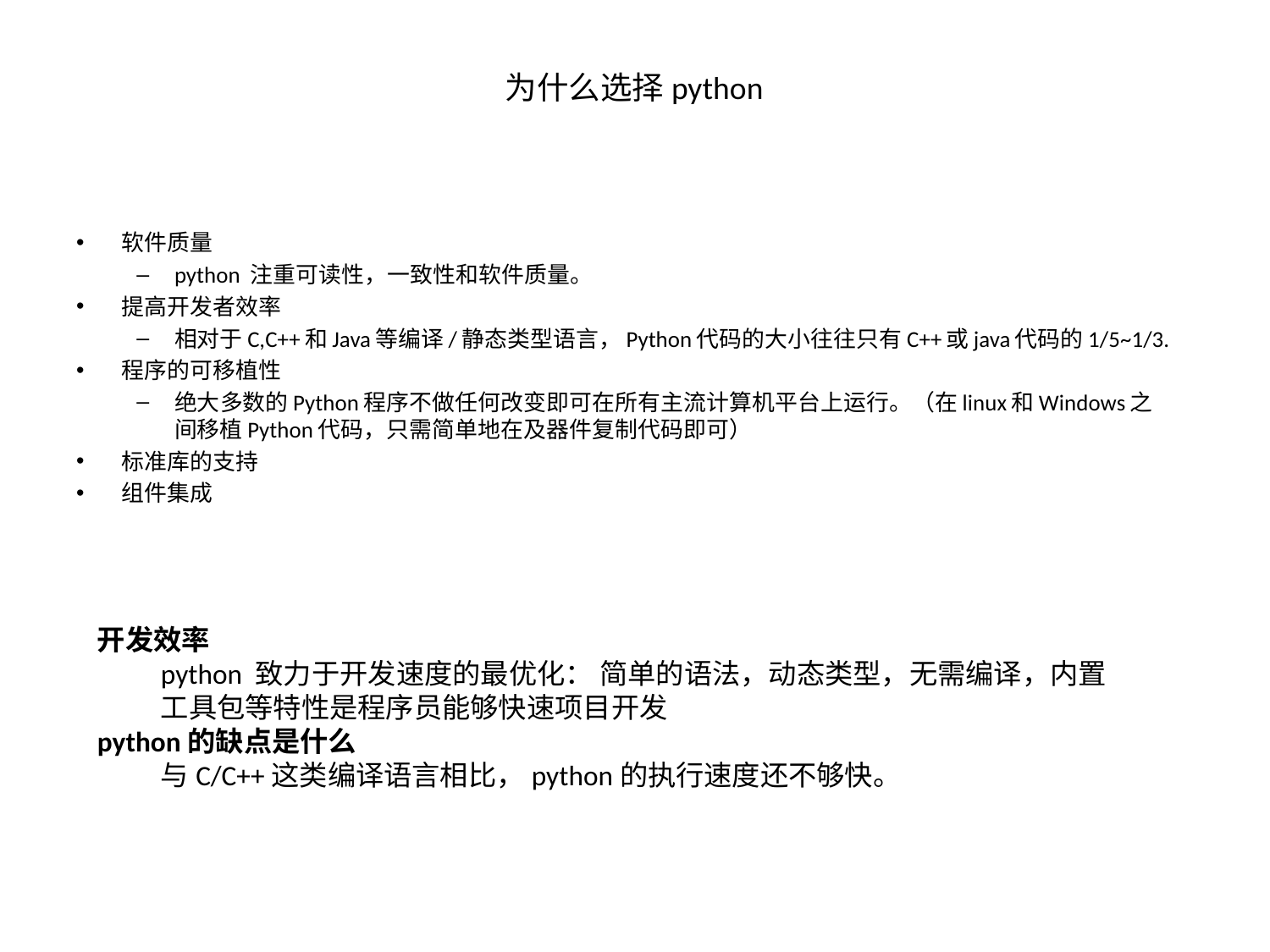

# 为什么选择python
软件质量
python 注重可读性，一致性和软件质量。
提高开发者效率
相对于C,C++和Java等编译/静态类型语言，Python代码的大小往往只有C++或java代码的1/5~1/3.
程序的可移植性
绝大多数的Python程序不做任何改变即可在所有主流计算机平台上运行。（在linux和Windows之间移植Python代码，只需简单地在及器件复制代码即可）
标准库的支持
组件集成
开发效率
python 致力于开发速度的最优化： 简单的语法，动态类型，无需编译，内置工具包等特性是程序员能够快速项目开发
python的缺点是什么
与C/C++这类编译语言相比，python的执行速度还不够快。